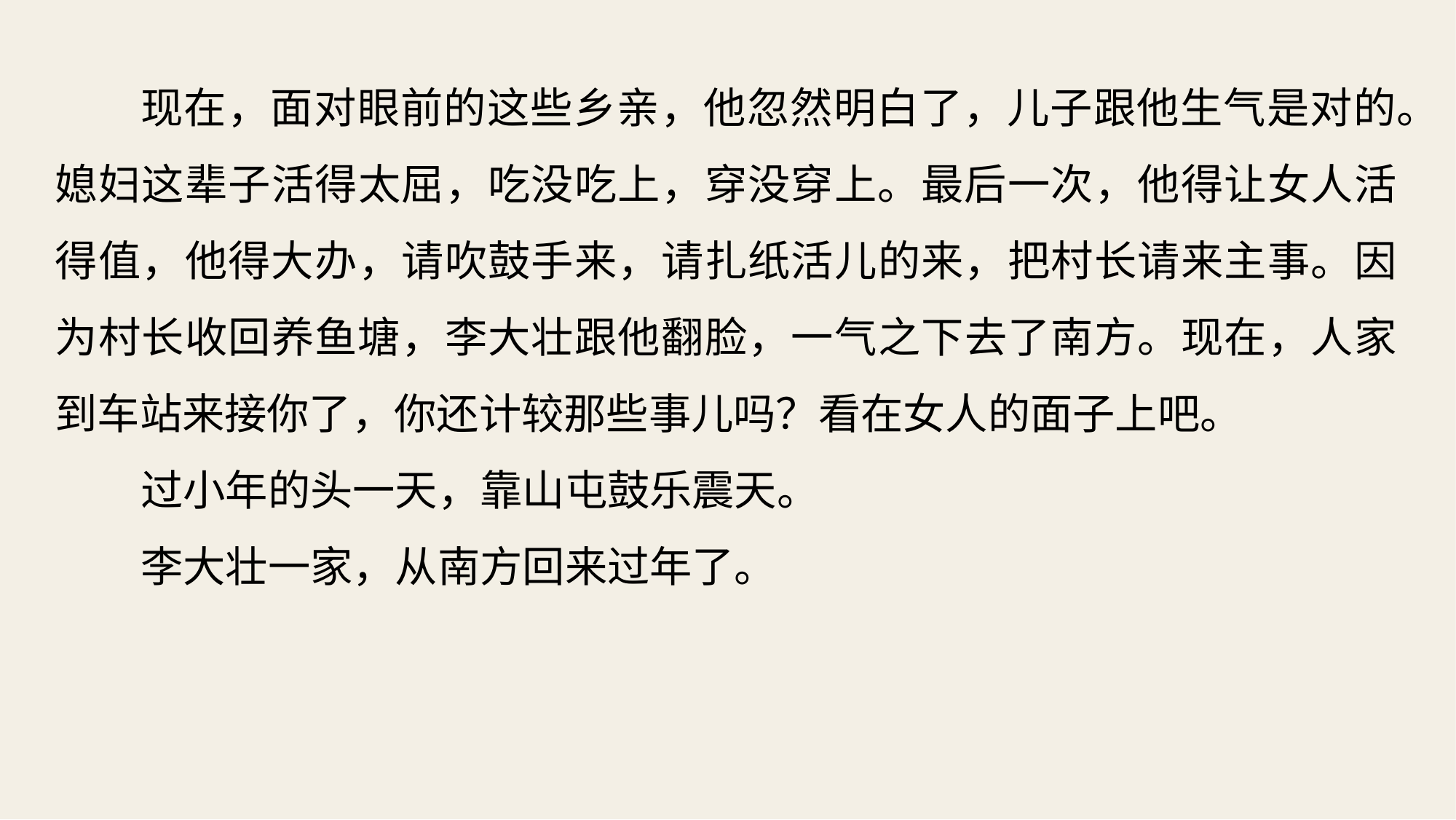

现在，面对眼前的这些乡亲，他忽然明白了，儿子跟他生气是对的。媳妇这辈子活得太屈，吃没吃上，穿没穿上。最后一次，他得让女人活得值，他得大办，请吹鼓手来，请扎纸活儿的来，把村长请来主事。因为村长收回养鱼塘，李大壮跟他翻脸，一气之下去了南方。现在，人家到车站来接你了，你还计较那些事儿吗？看在女人的面子上吧。
过小年的头一天，靠山屯鼓乐震天。
李大壮一家，从南方回来过年了。